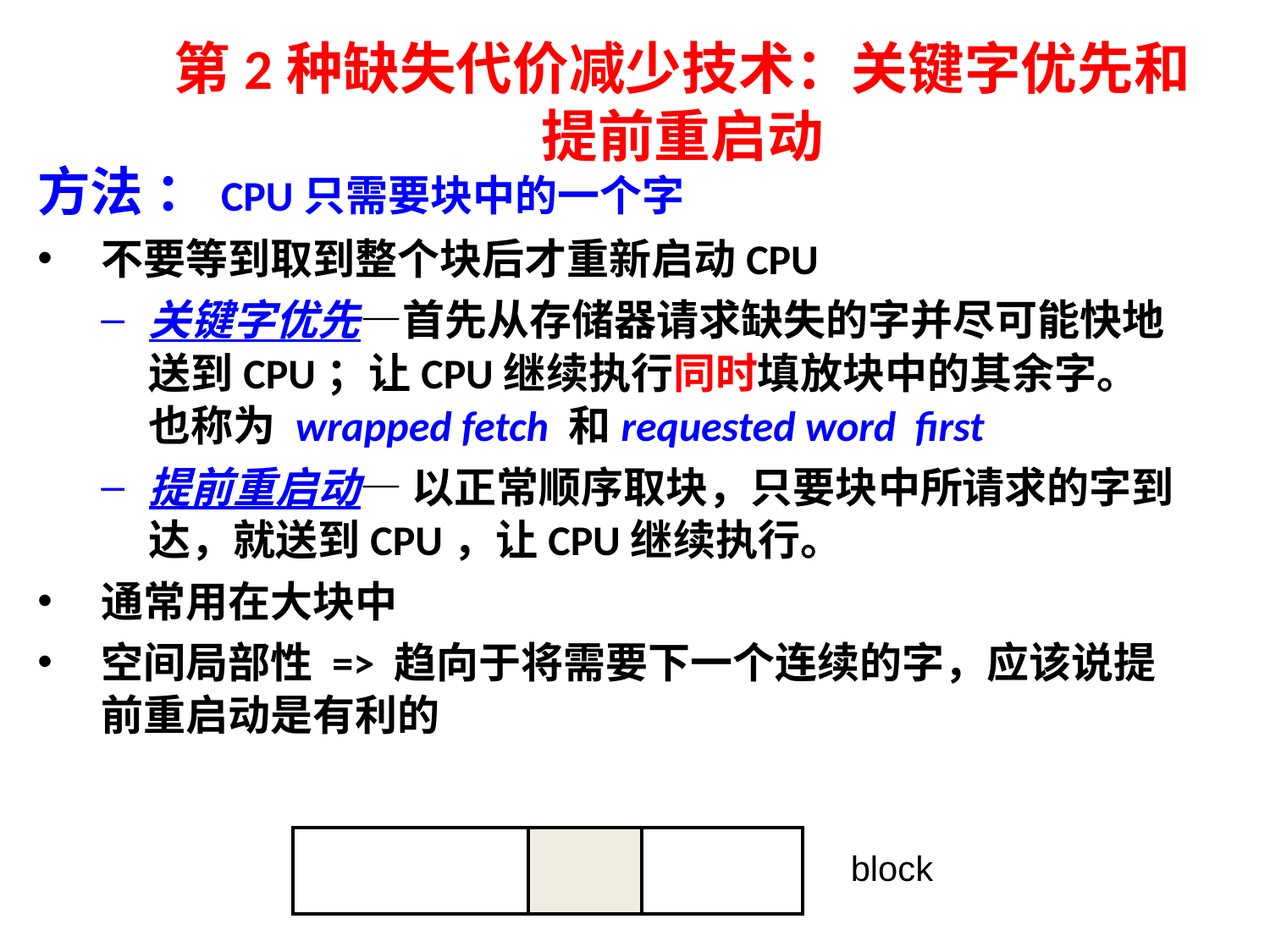

# 第2种缺失代价减少技术：关键字优先和 提前重启动
方法 ：CPU只需要块中的一个字
不要等到取到整个块后才重新启动CPU
关键字优先—首先从存储器请求缺失的字并尽可能快地送到CPU；让CPU继续执行同时填放块中的其余字。 也称为 wrapped fetch 和requested word  first
提前重启动— 以正常顺序取块，只要块中所请求的字到达，就送到CPU，让CPU继续执行。
通常用在大块中
空间局部性 => 趋向于将需要下一个连续的字，应该说提前重启动是有利的

block
48